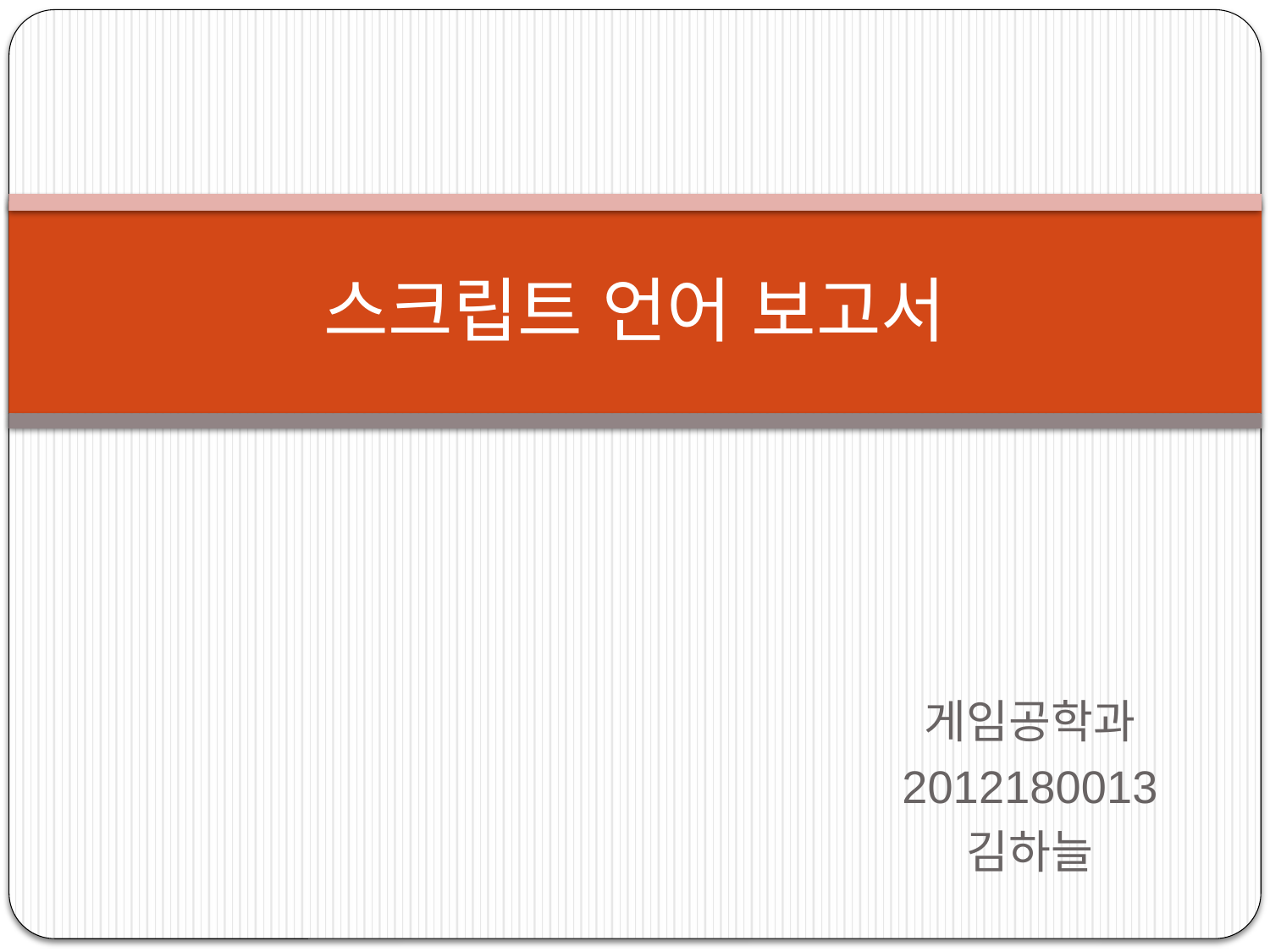

# 스크립트 언어 보고서

게임공학과
2012180013
김하늘